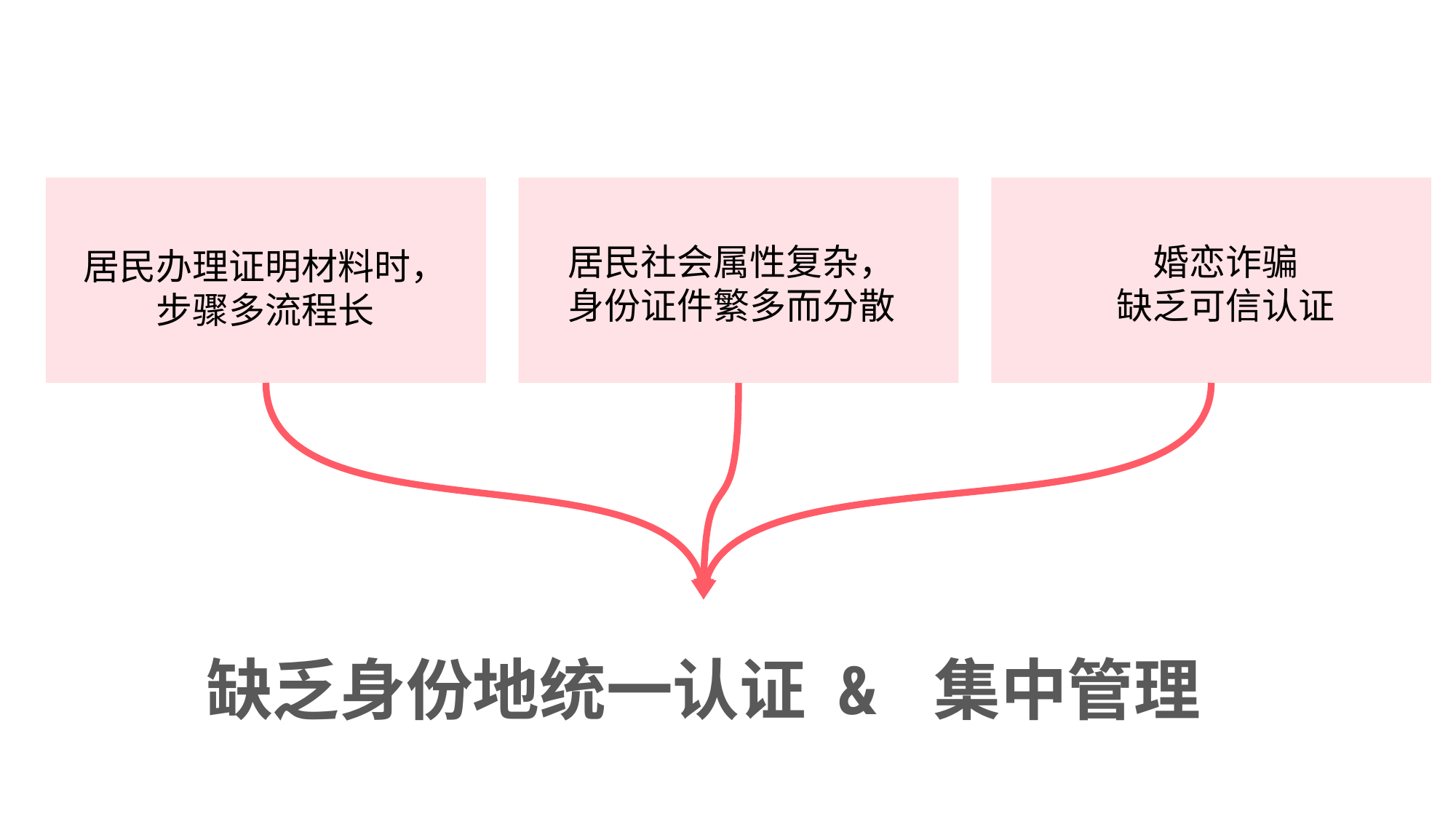

居民社会属性复杂，
身份证件繁多而分散
婚恋诈骗
缺乏可信认证
居民办理证明材料时，
步骤多流程长
# 缺乏身份地统一认证 & 集中管理